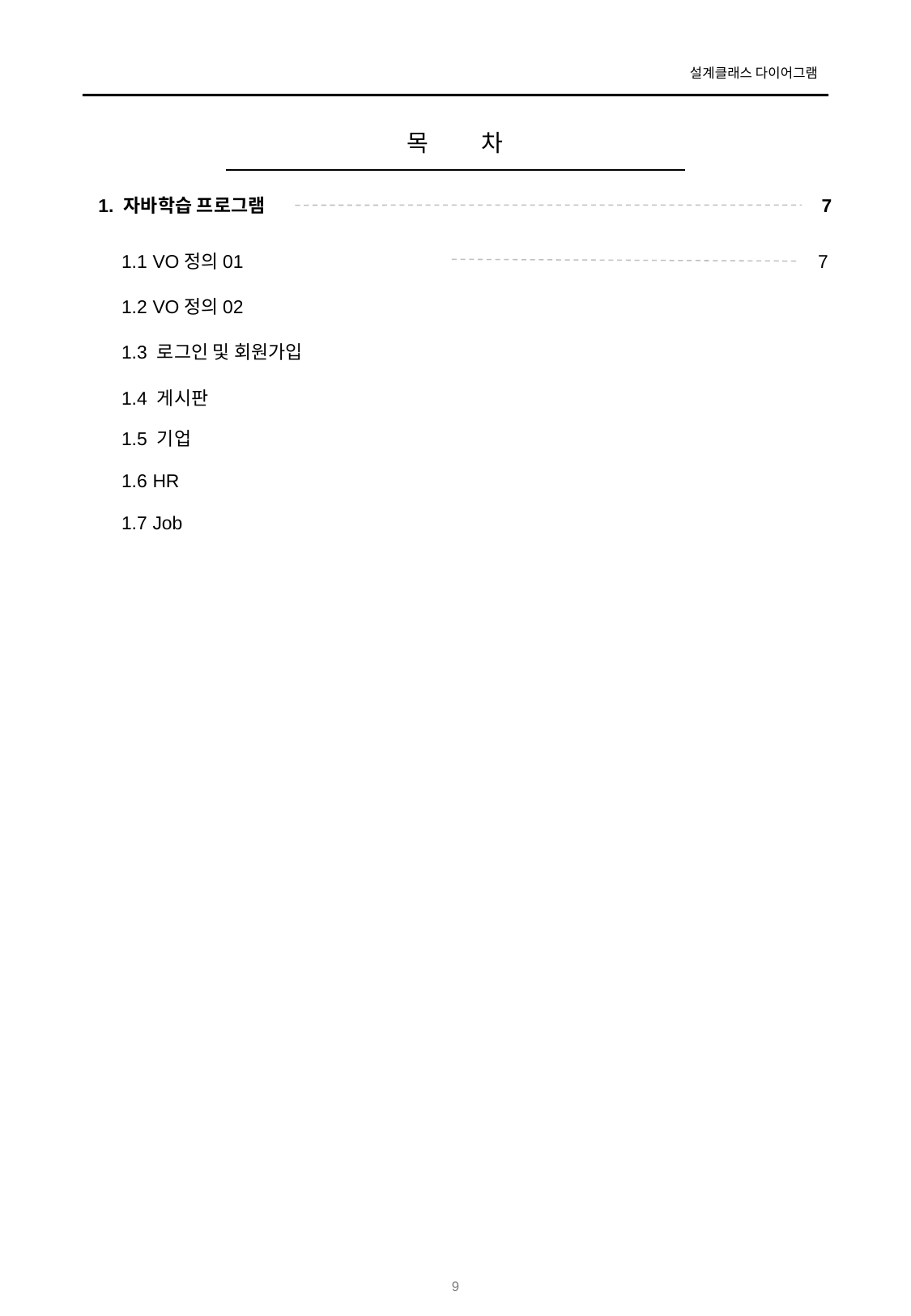

# 목          차
1. 자바학습 프로그램
7
1.1 VO정의01

7
1.2 VO정의02
1.3 로그인 및 회원가입
1.4 게시판
1.5 기업
1.6 HR
1.7 Job
9